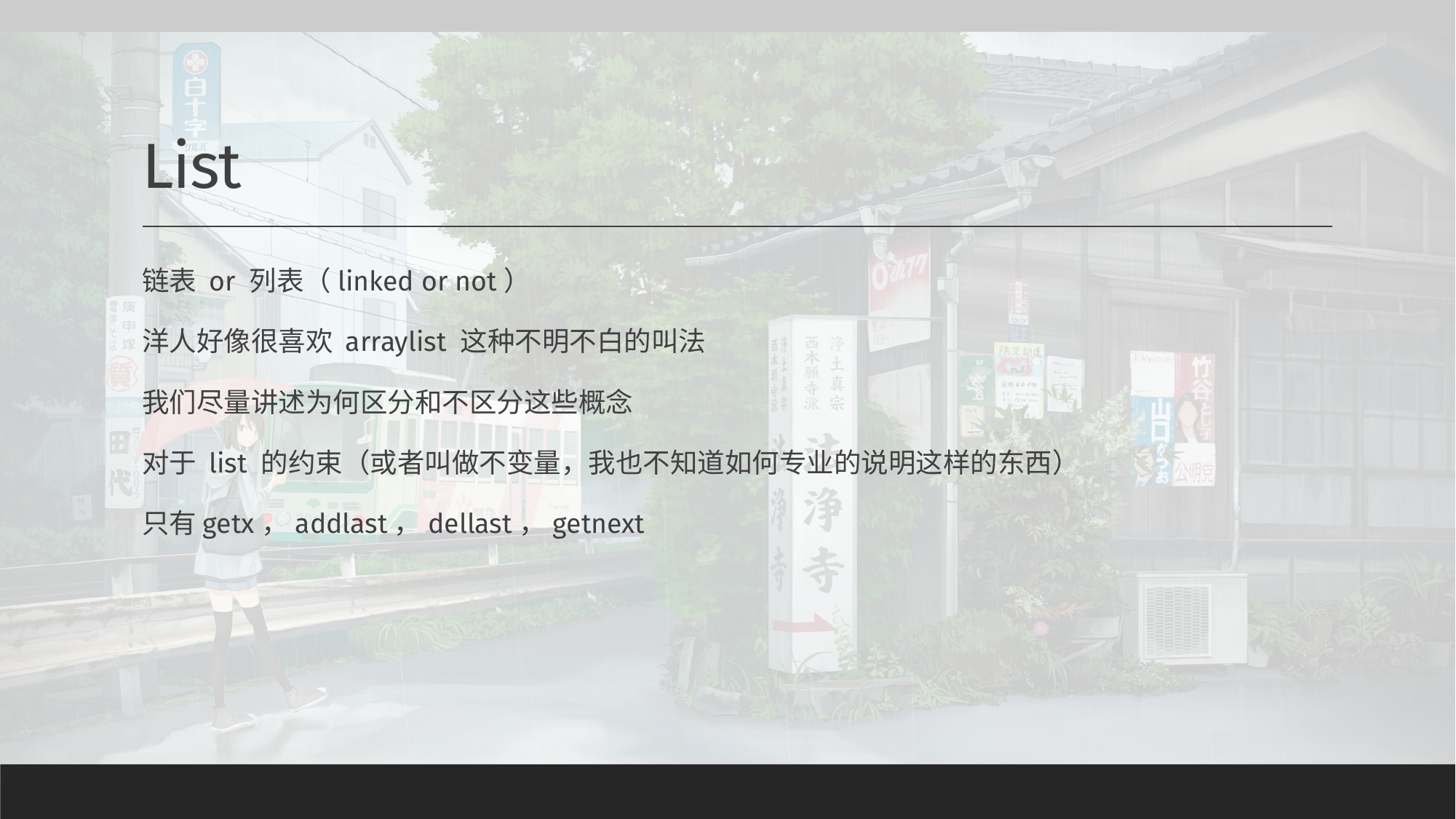

# List
链表 or 列表（linked or not）
洋人好像很喜欢 arraylist 这种不明不白的叫法
我们尽量讲述为何区分和不区分这些概念
对于 list 的约束（或者叫做不变量，我也不知道如何专业的说明这样的东西）
只有getx，addlast，dellast，getnext